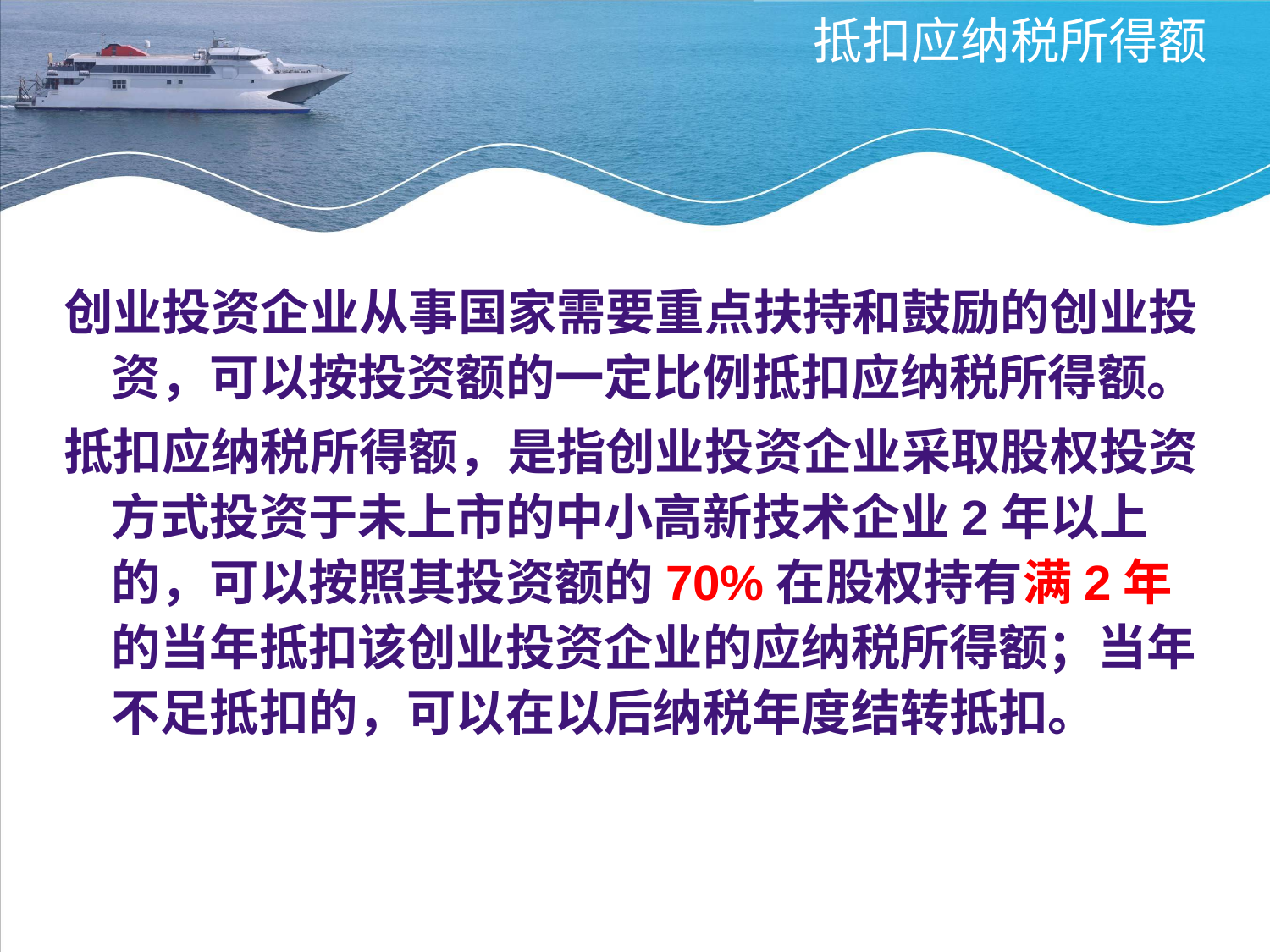

# 抵扣应纳税所得额
创业投资企业从事国家需要重点扶持和鼓励的创业投资，可以按投资额的一定比例抵扣应纳税所得额。
抵扣应纳税所得额，是指创业投资企业采取股权投资方式投资于未上市的中小高新技术企业2年以上的，可以按照其投资额的70%在股权持有满2年的当年抵扣该创业投资企业的应纳税所得额；当年不足抵扣的，可以在以后纳税年度结转抵扣。